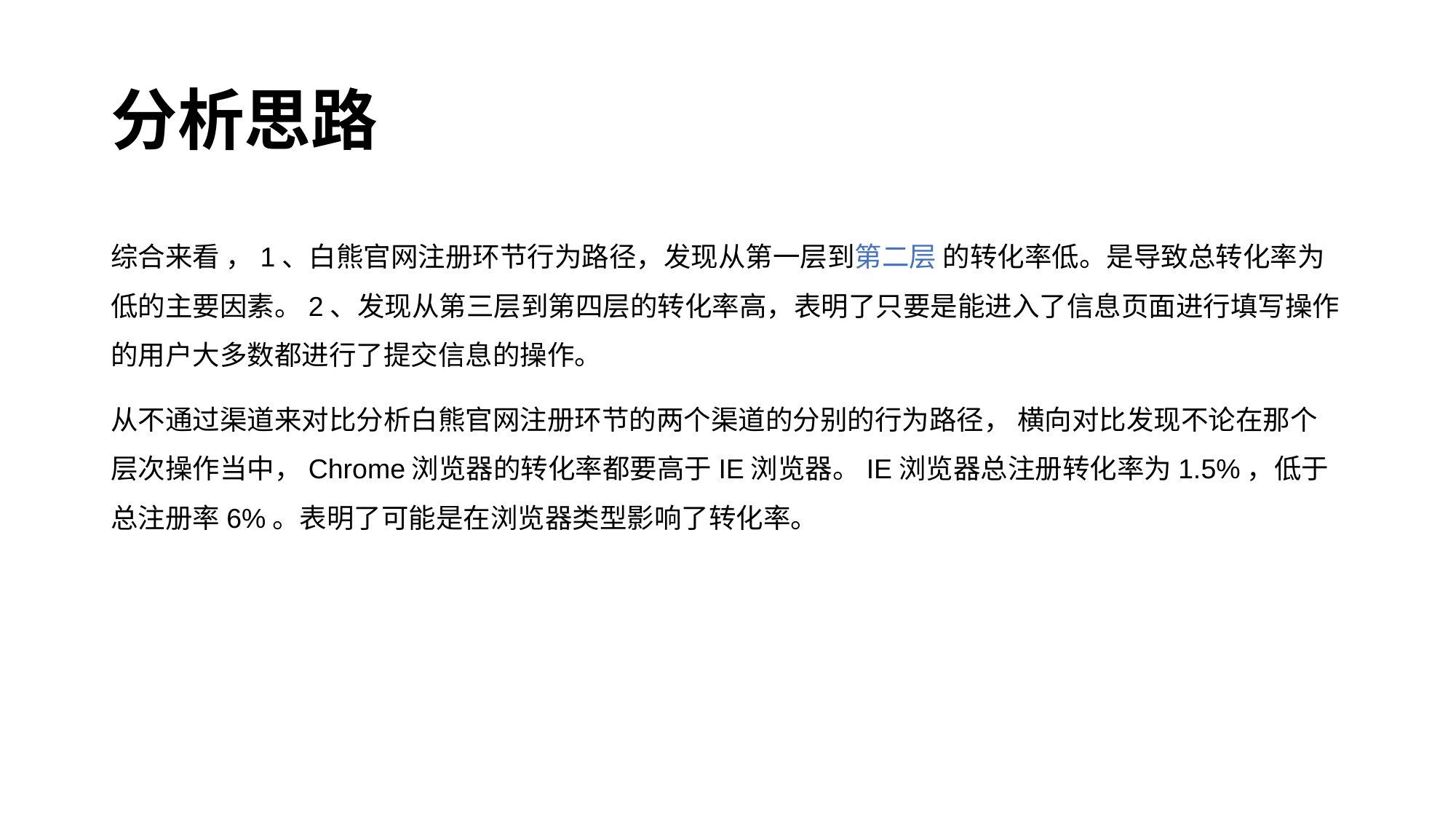

# 分析思路
综合来看 ，1、白熊官网注册环节行为路径，发现从第一层到第二层 的转化率低。是导致总转化率为低的主要因素。2、发现从第三层到第四层的转化率高，表明了只要是能进入了信息页面进行填写操作的用户大多数都进行了提交信息的操作。
从不通过渠道来对比分析白熊官网注册环节的两个渠道的分别的行为路径， 横向对比发现不论在那个层次操作当中，Chrome浏览器的转化率都要高于IE浏览器。IE浏览器总注册转化率为1.5%，低于总注册率6%。表明了可能是在浏览器类型影响了转化率。